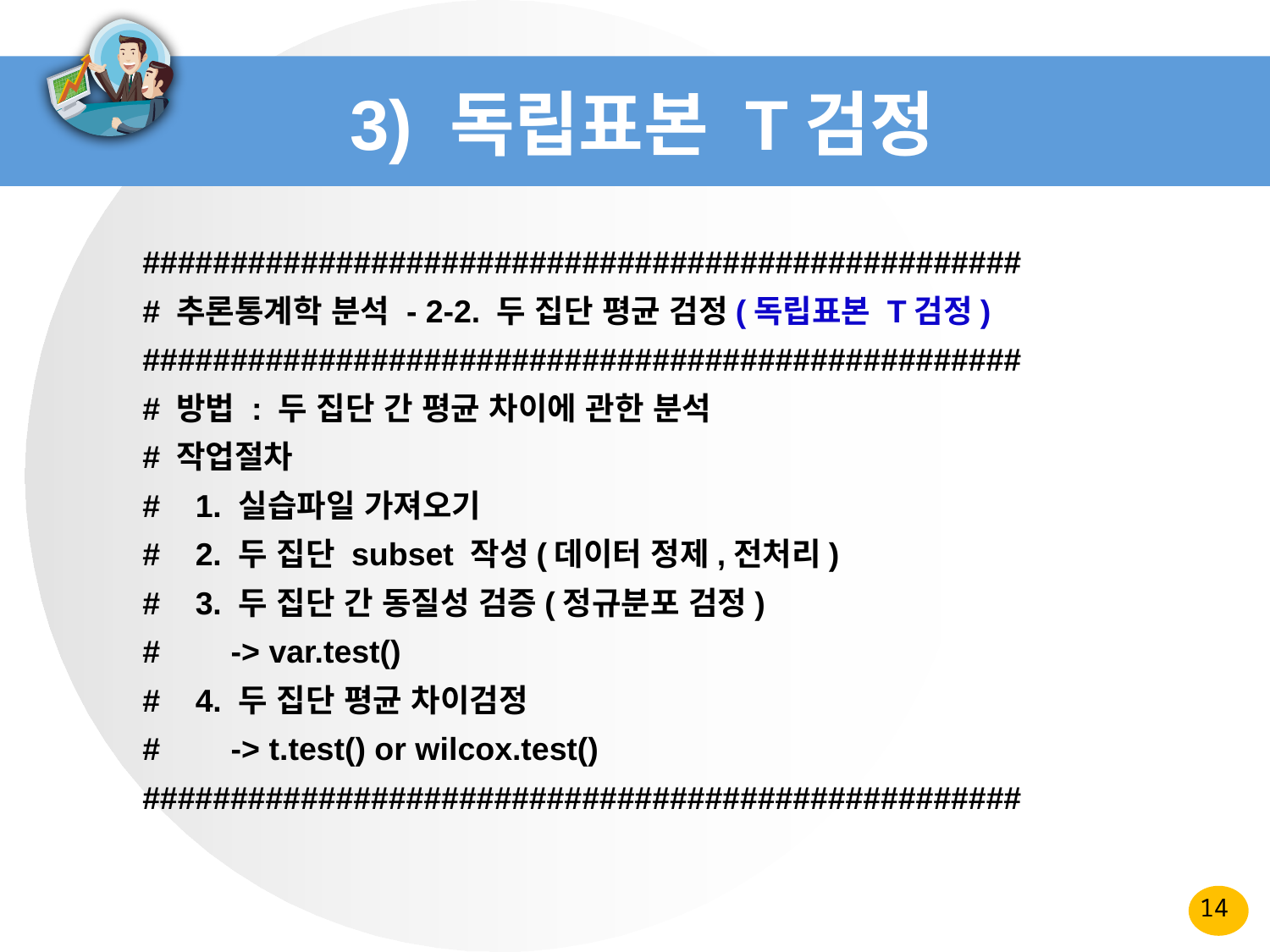

# 3) 독립표본 T검정
##################################################
# 추론통계학 분석 - 2-2. 두 집단 평균 검정(독립표본 T검정)
##################################################
# 방법 : 두 집단 간 평균 차이에 관한 분석
# 작업절차
#    1. 실습파일 가져오기
#    2. 두 집단 subset 작성(데이터 정제,전처리)
#    3. 두 집단 간 동질성 검증(정규분포 검정)
#        -> var.test()
#    4. 두 집단 평균 차이검정
#        -> t.test() or wilcox.test()
##################################################
14